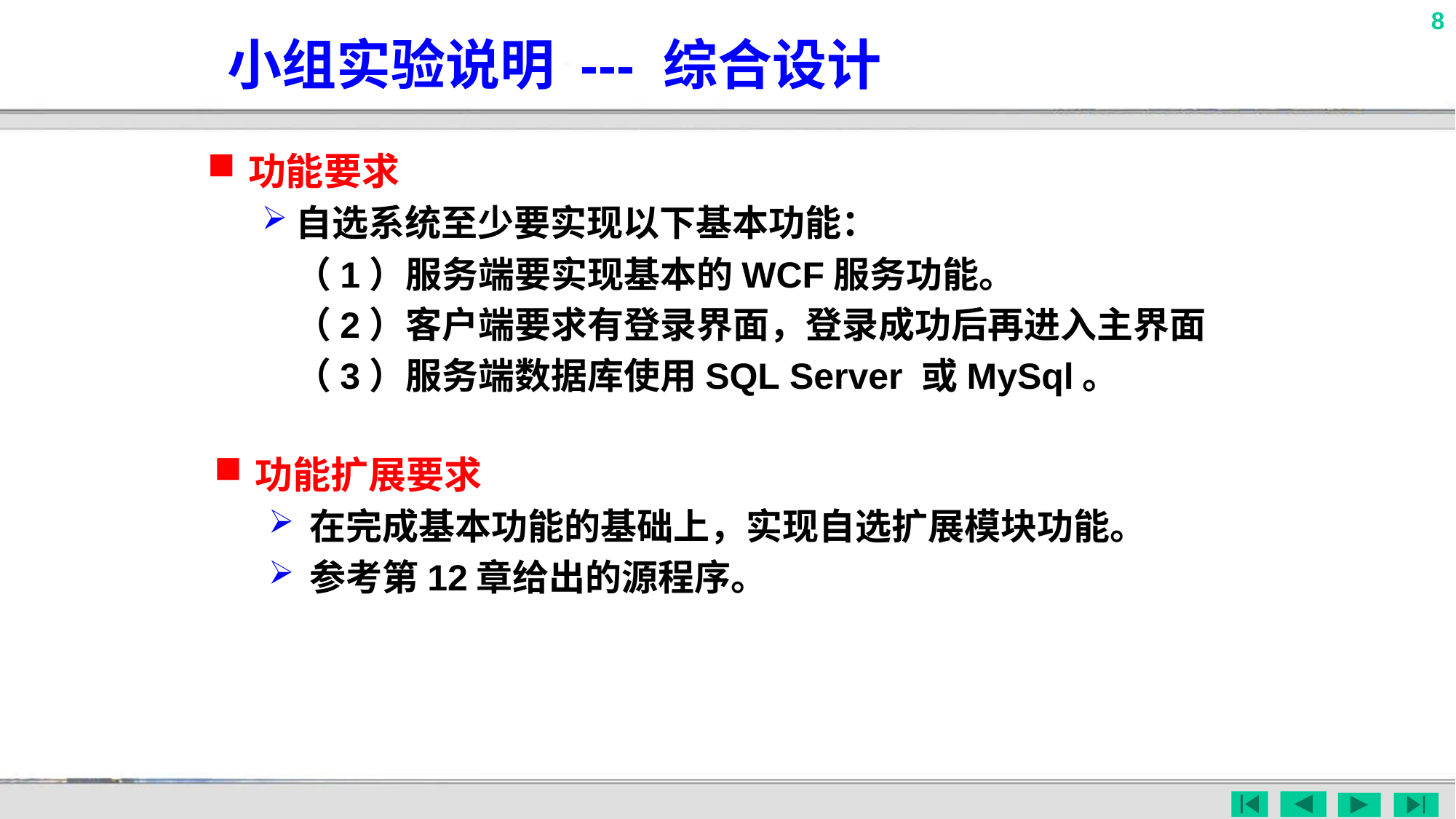

小组实验说明 --- 综合设计
功能要求
自选系统至少要实现以下基本功能：
   （1）服务端要实现基本的WCF服务功能。
   （2）客户端要求有登录界面，登录成功后再进入主界面
   （3）服务端数据库使用SQL Server 或MySql。

功能扩展要求
在完成基本功能的基础上，实现自选扩展模块功能。
参考第12章给出的源程序。